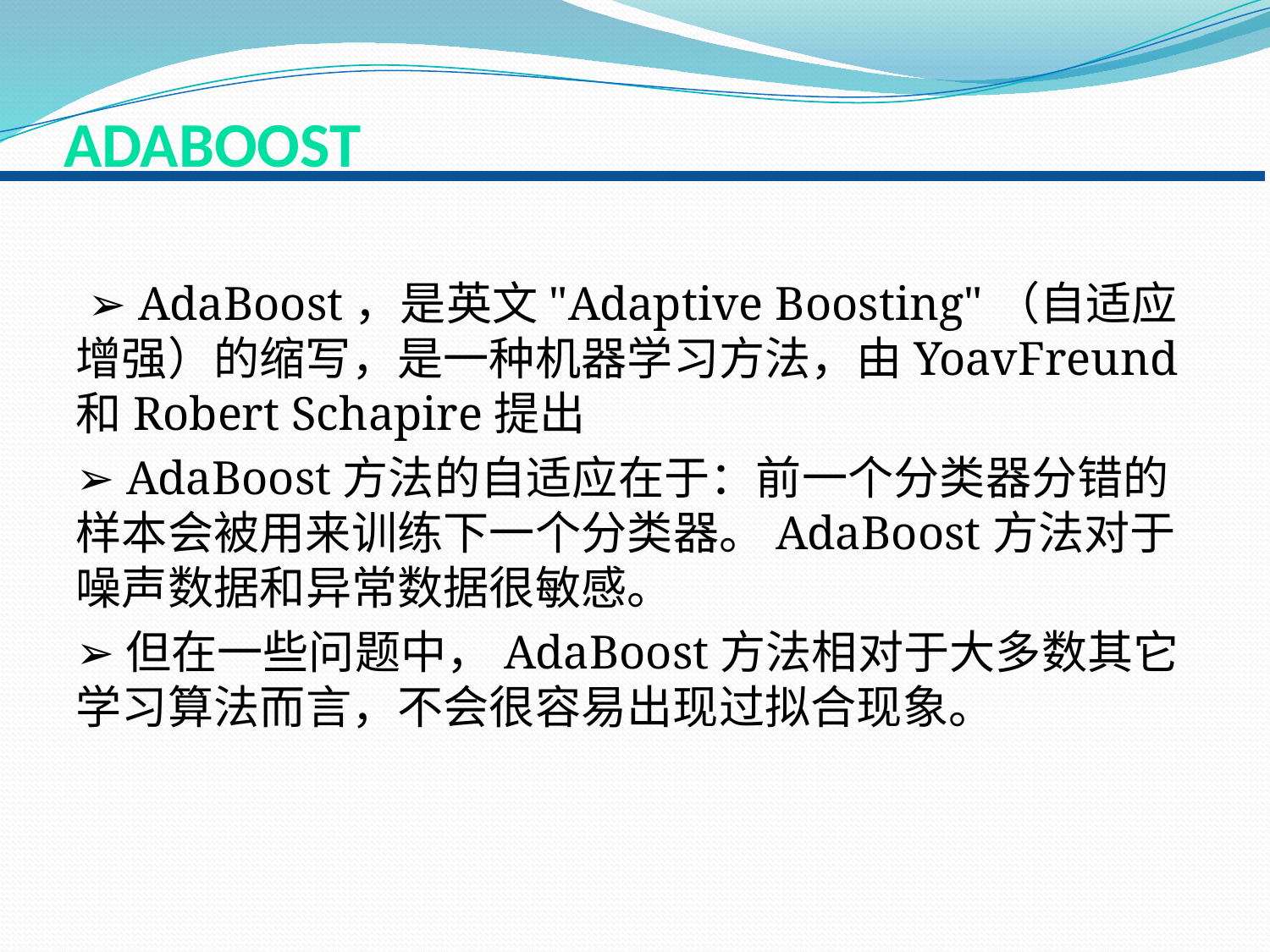

# Adaboost
 ➢ AdaBoost，是英文"Adaptive Boosting"（自适应增强）的缩写，是一种机器学习方法，由YoavFreund和Robert Schapire提出
➢ AdaBoost方法的自适应在于：前一个分类器分错的样本会被用来训练下一个分类器。AdaBoost方法对于噪声数据和异常数据很敏感。
➢但在一些问题中，AdaBoost方法相对于大多数其它学习算法而言，不会很容易出现过拟合现象。